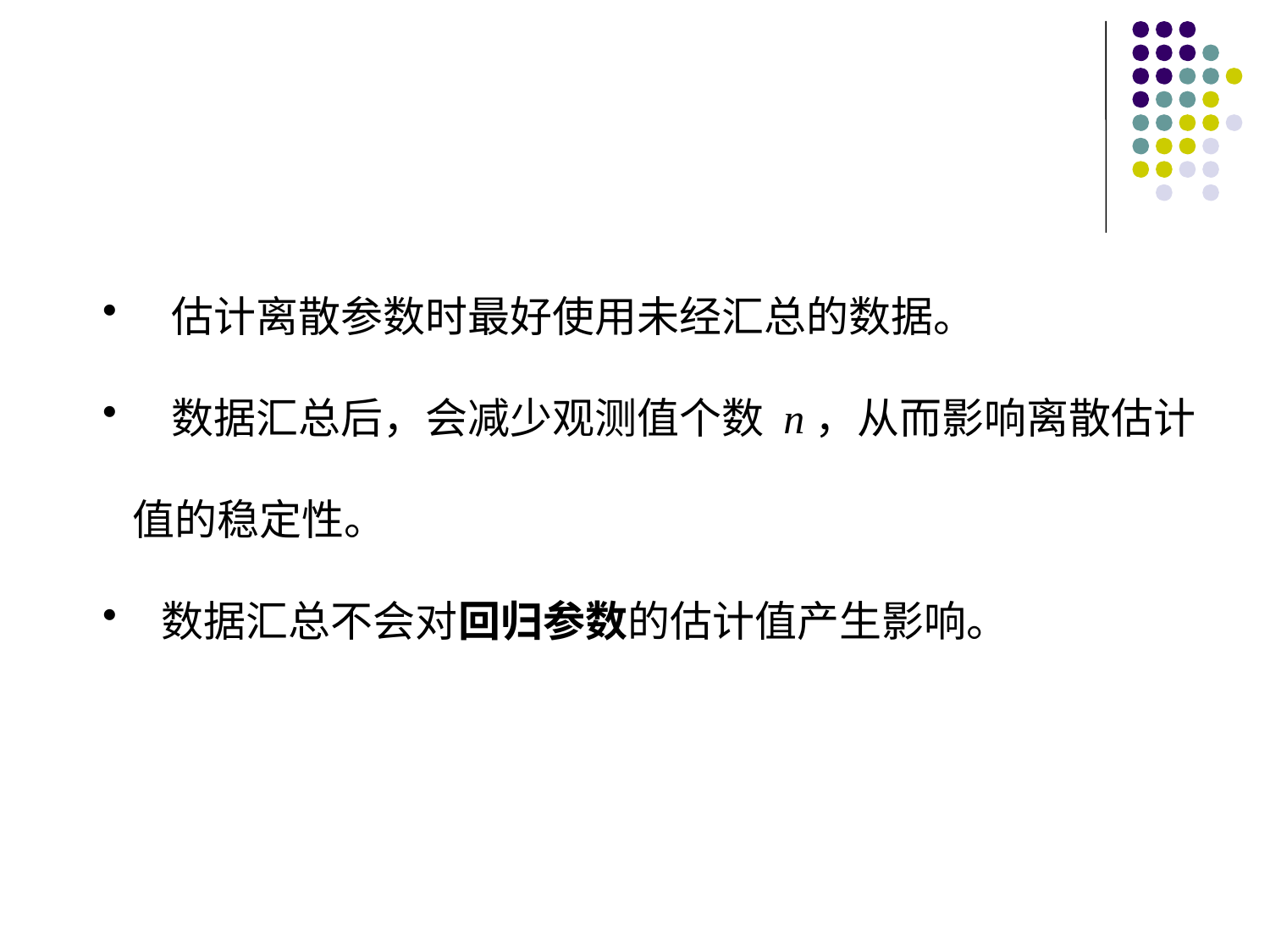

估计离散参数时最好使用未经汇总的数据。
   数据汇总后，会减少观测值个数 n，从而影响离散估计值的稳定性。
  数据汇总不会对回归参数的估计值产生影响。